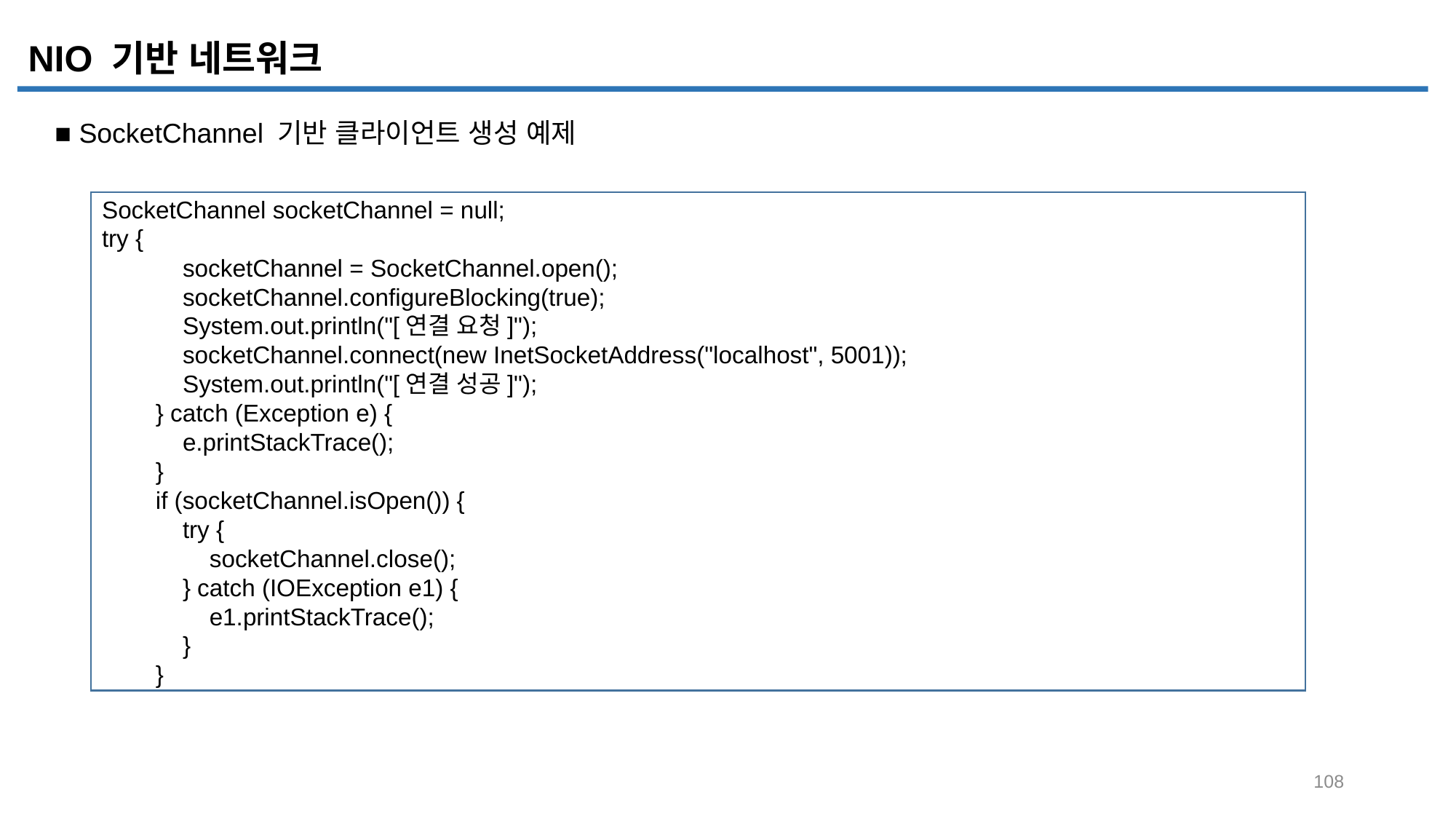

NIO 기반 네트워크

■ SocketChannel 기반 클라이언트 생성 예제
SocketChannel socketChannel = null;
try {
            socketChannel = SocketChannel.open();
            socketChannel.configureBlocking(true);
            System.out.println("[연결 요청]");
            socketChannel.connect(new InetSocketAddress("localhost", 5001));
            System.out.println("[연결 성공]");
        } catch (Exception e) {
            e.printStackTrace();
        }
        if (socketChannel.isOpen()) {
            try {
                socketChannel.close();
            } catch (IOException e1) {
                e1.printStackTrace();
            }
        }
108